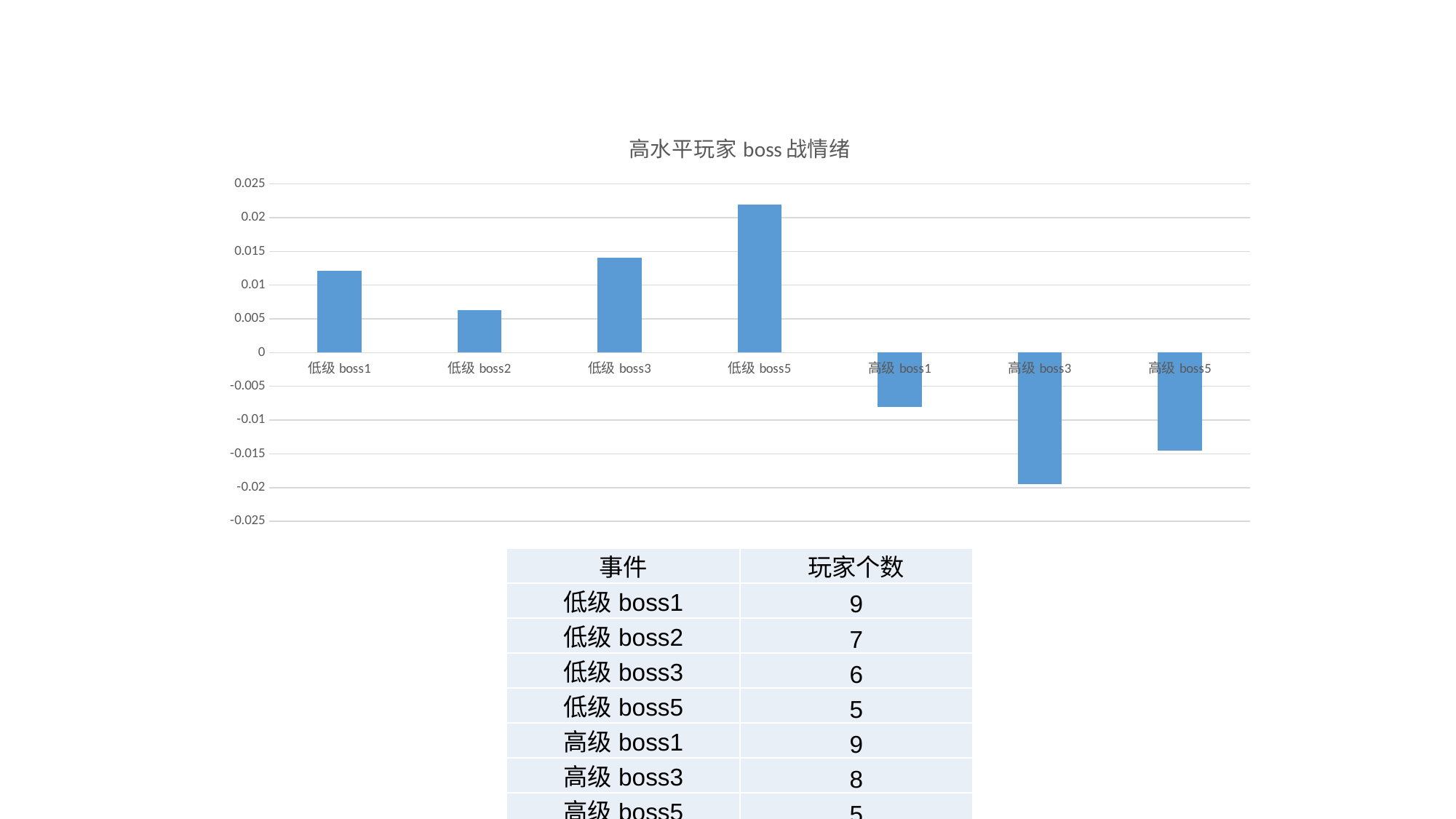

### Chart: 高水平玩家boss战情绪

| Category |  |
|---|---|
| 低级boss1 | 0.012084614665516562 |
| 低级boss2 | 0.006291970042354585 |
| 低级boss3 | 0.014113043091042842 |
| 低级boss5 | 0.02188639140233124 |
| 高级boss1 | -0.008062441314679954 |
| 高级boss3 | -0.019493028949224167 |
| 高级boss5 | -0.014566303939253983 |
| 事件 | 玩家个数 |
| --- | --- |
| 低级boss1 | 9 |
| 低级boss2 | 7 |
| 低级boss3 | 6 |
| 低级boss5 | 5 |
| 高级boss1 | 9 |
| 高级boss3 | 8 |
| 高级boss5 | 5 |